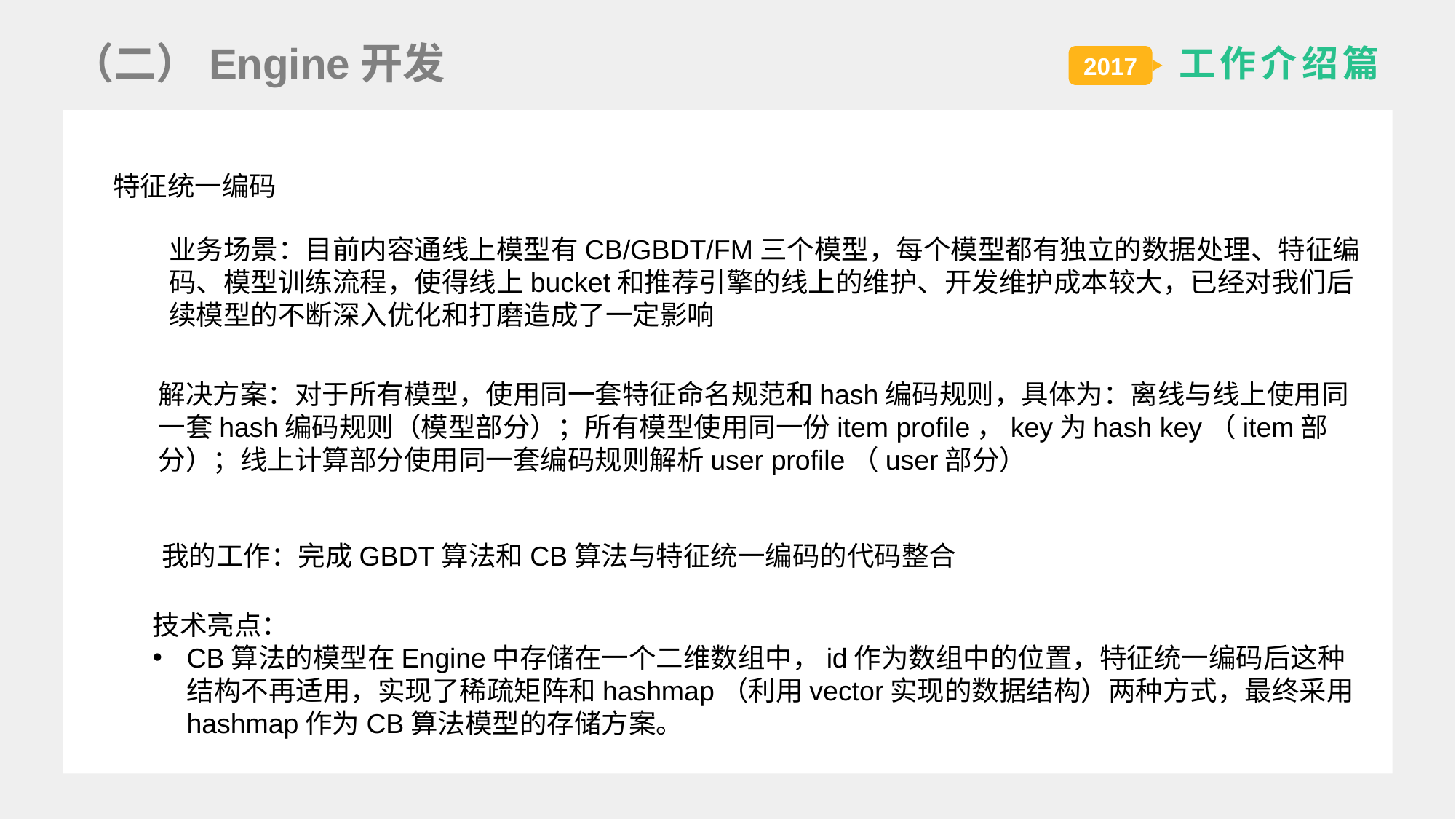

# （二）Engine开发
工作介绍篇
特征统一编码
业务场景：目前内容通线上模型有CB/GBDT/FM三个模型，每个模型都有独立的数据处理、特征编码、模型训练流程，使得线上bucket和推荐引擎的线上的维护、开发维护成本较大，已经对我们后续模型的不断深入优化和打磨造成了一定影响
解决方案：对于所有模型，使用同一套特征命名规范和hash编码规则，具体为：离线与线上使用同一套hash编码规则（模型部分）；所有模型使用同一份item profile，key为hash key（item部分）；线上计算部分使用同一套编码规则解析user profile（user部分）
我的工作：完成GBDT算法和CB算法与特征统一编码的代码整合
技术亮点：
CB算法的模型在Engine中存储在一个二维数组中，id作为数组中的位置，特征统一编码后这种结构不再适用，实现了稀疏矩阵和hashmap（利用vector实现的数据结构）两种方式，最终采用hashmap作为CB算法模型的存储方案。